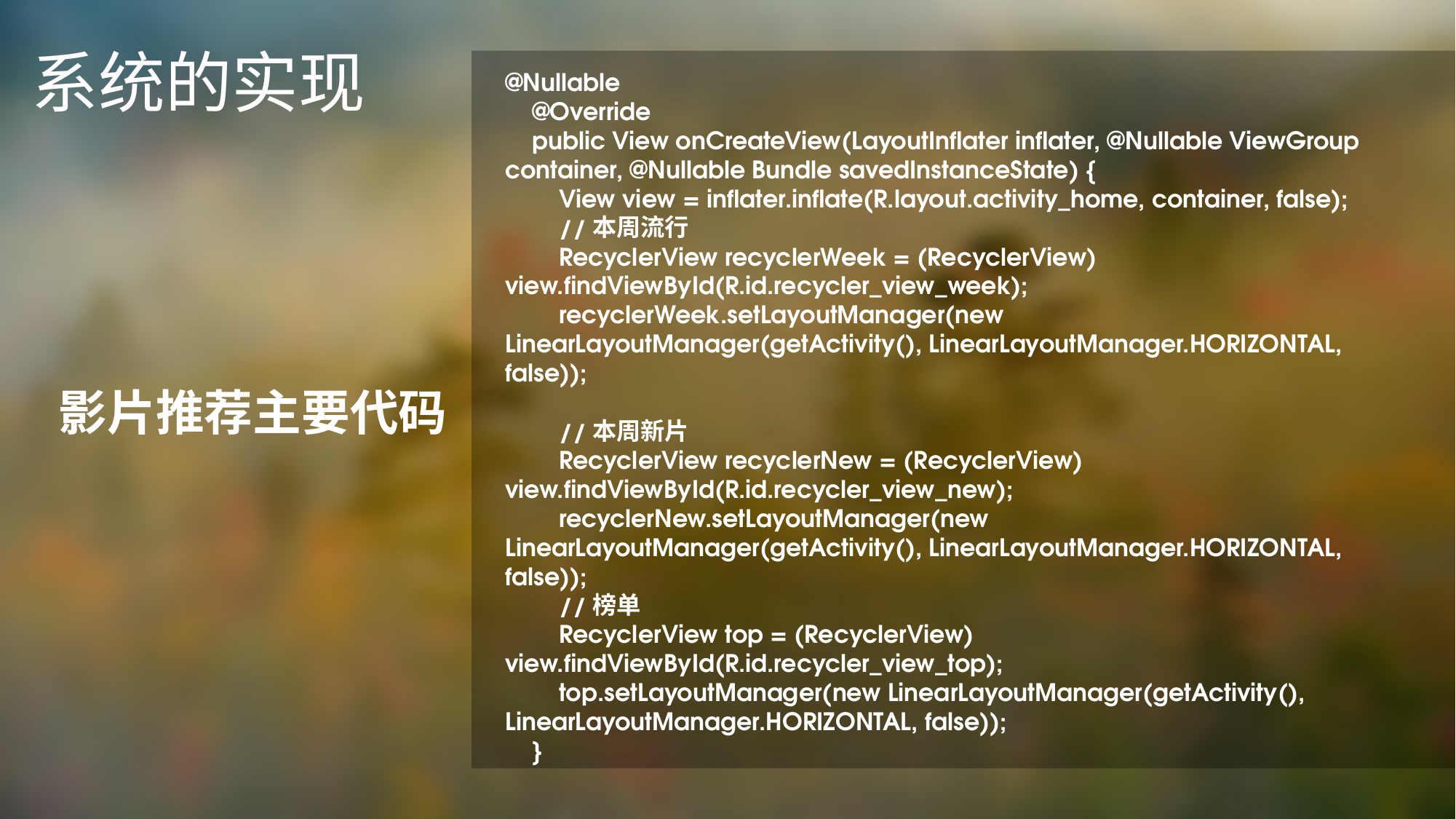

系统的实现
@Nullable
    @Override
    public View onCreateView(LayoutInflater inflater, @Nullable ViewGroup container, @Nullable Bundle savedInstanceState) {
        View view = inflater.inflate(R.layout.activity_home, container, false);
        //本周流行
        RecyclerView recyclerWeek = (RecyclerView) view.findViewById(R.id.recycler_view_week);
        recyclerWeek.setLayoutManager(new LinearLayoutManager(getActivity(), LinearLayoutManager.HORIZONTAL, false));

        //本周新片
        RecyclerView recyclerNew = (RecyclerView) view.findViewById(R.id.recycler_view_new);
        recyclerNew.setLayoutManager(new LinearLayoutManager(getActivity(), LinearLayoutManager.HORIZONTAL, false));
        //榜单
        RecyclerView top = (RecyclerView) view.findViewById(R.id.recycler_view_top);
        top.setLayoutManager(new LinearLayoutManager(getActivity(), LinearLayoutManager.HORIZONTAL, false));
    }
影片推荐主要代码